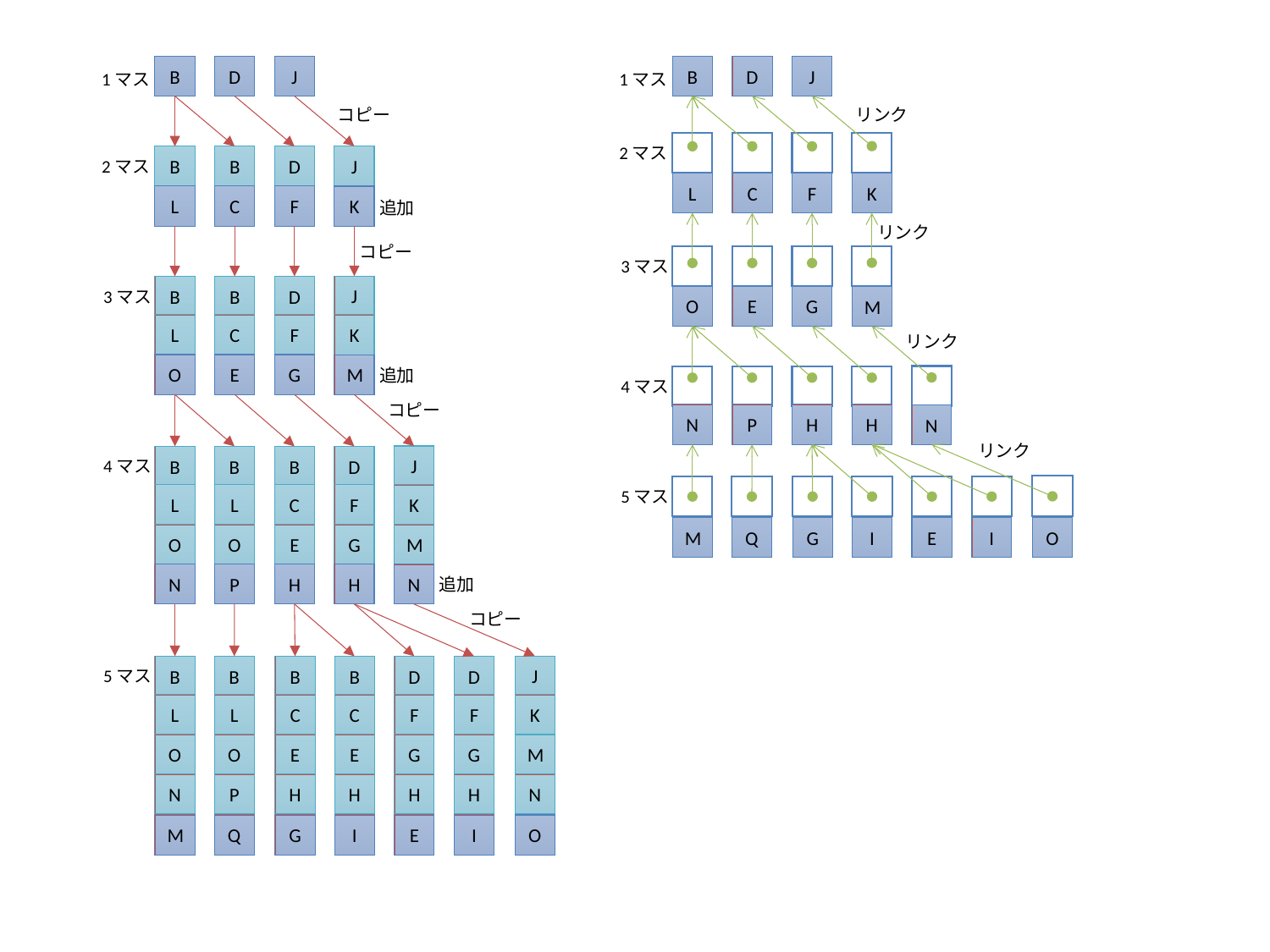

B
D
J
B
D
J
1マス
1マス
コピー
リンク

2マス
J
B
B
D
2マス
L
C
F
K
L
C
F
K
追加
リンク
コピー

3マス
J
B
B
D
3マス
O
E
G
M
L
C
F
K
リンク
O
E
G
M
追加

4マス
コピー
N
P
H
H
N
リンク
J
B
B
B
D
4マス

5マス
L
L
C
F
K
M
Q
G
I
E
I
O
O
O
E
G
M
N
P
H
H
N
追加
コピー
J
B
B
B
B
D
D
5マス
L
L
C
C
F
F
K
O
O
E
E
G
G
M
N
P
H
H
H
H
N
M
Q
G
I
E
I
O